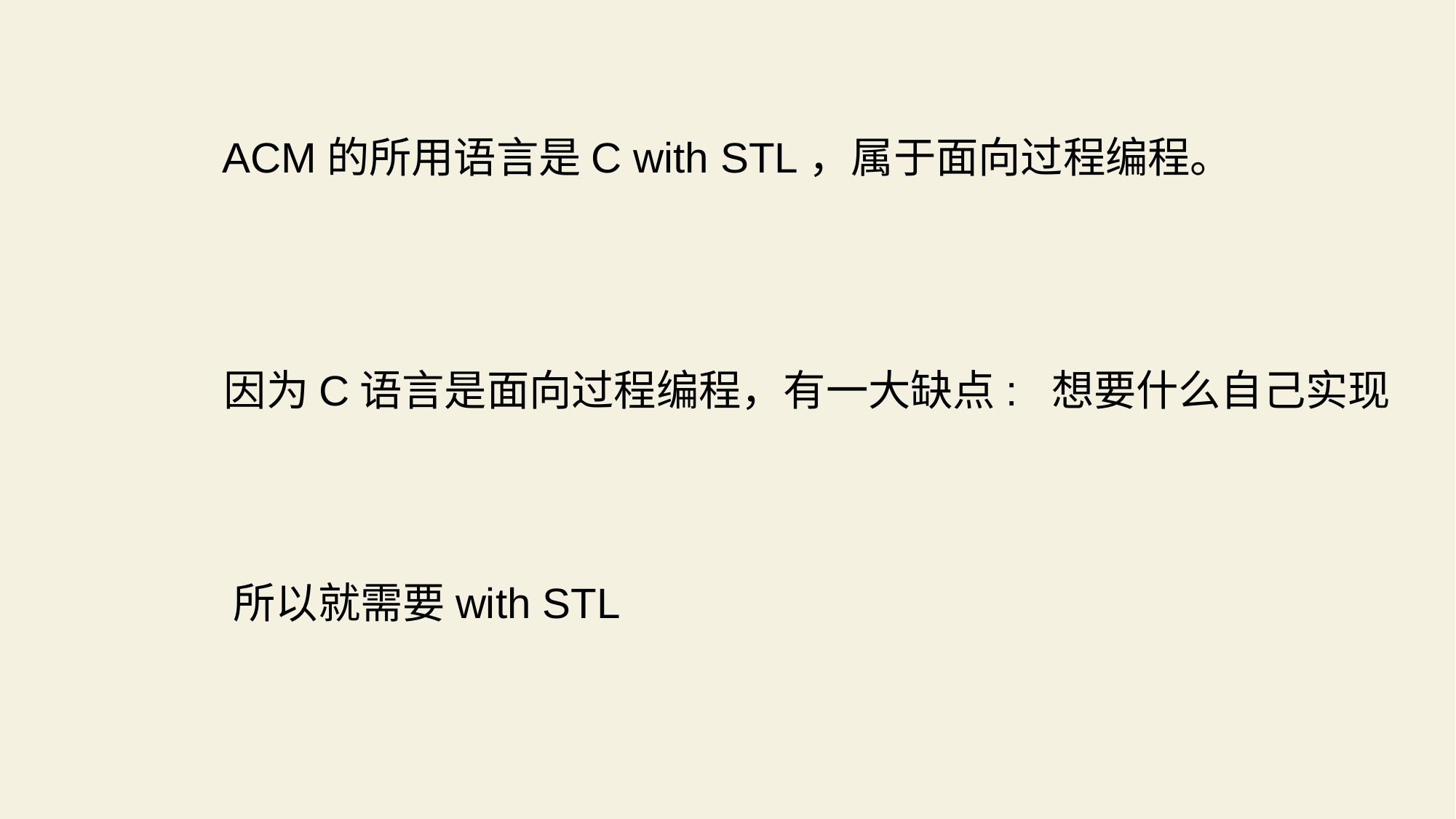

ACM的所用语言是C with STL，属于面向过程编程。
因为C语言是面向过程编程，有一大缺点:  想要什么自己实现
所以就需要with STL